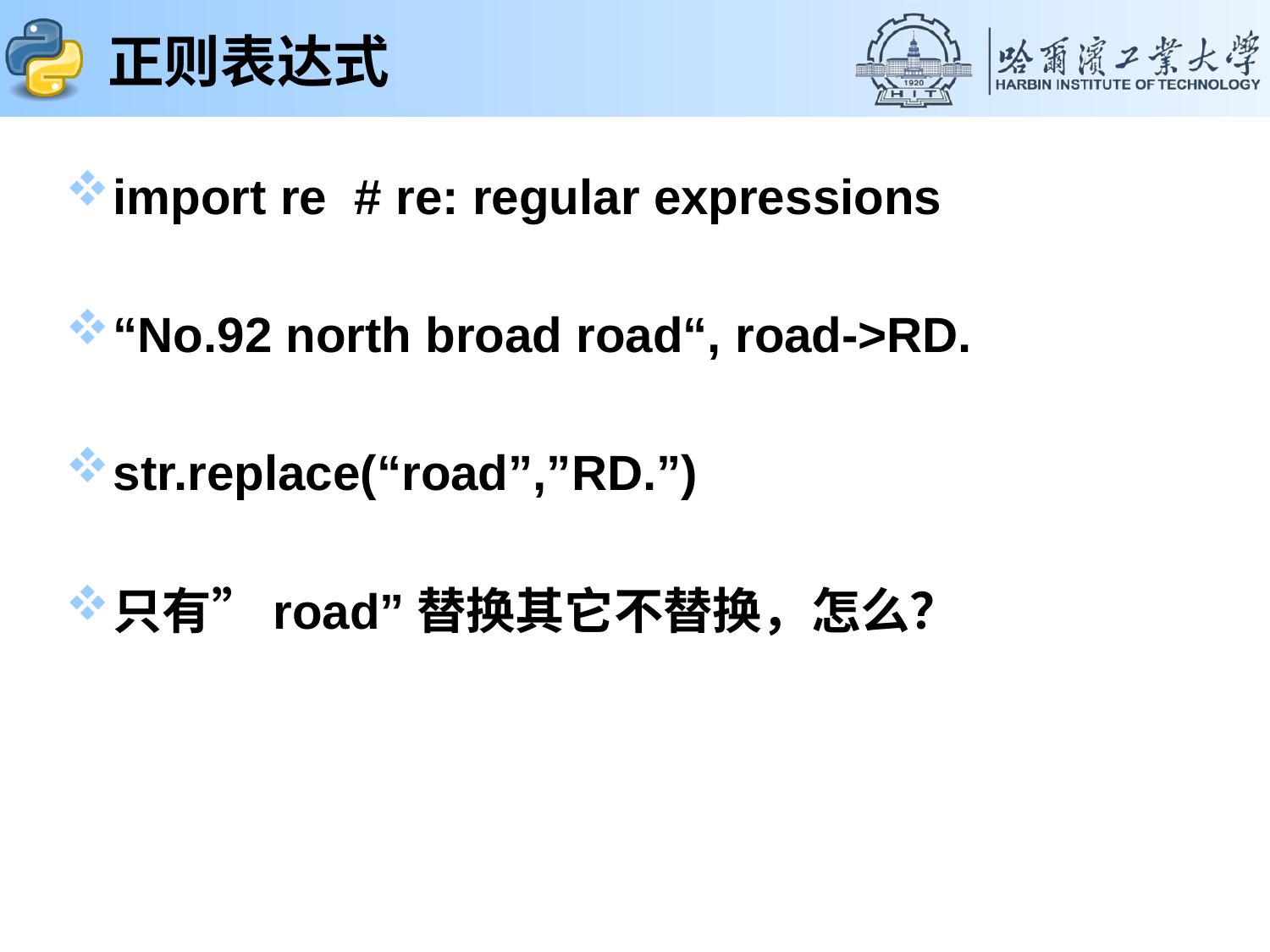

# 正则表达式
import re  # re: regular expressions

“No.92 north broad road“, road->RD.

str.replace(“road”,”RD.”)

只有”road”替换其它不替换，怎么？